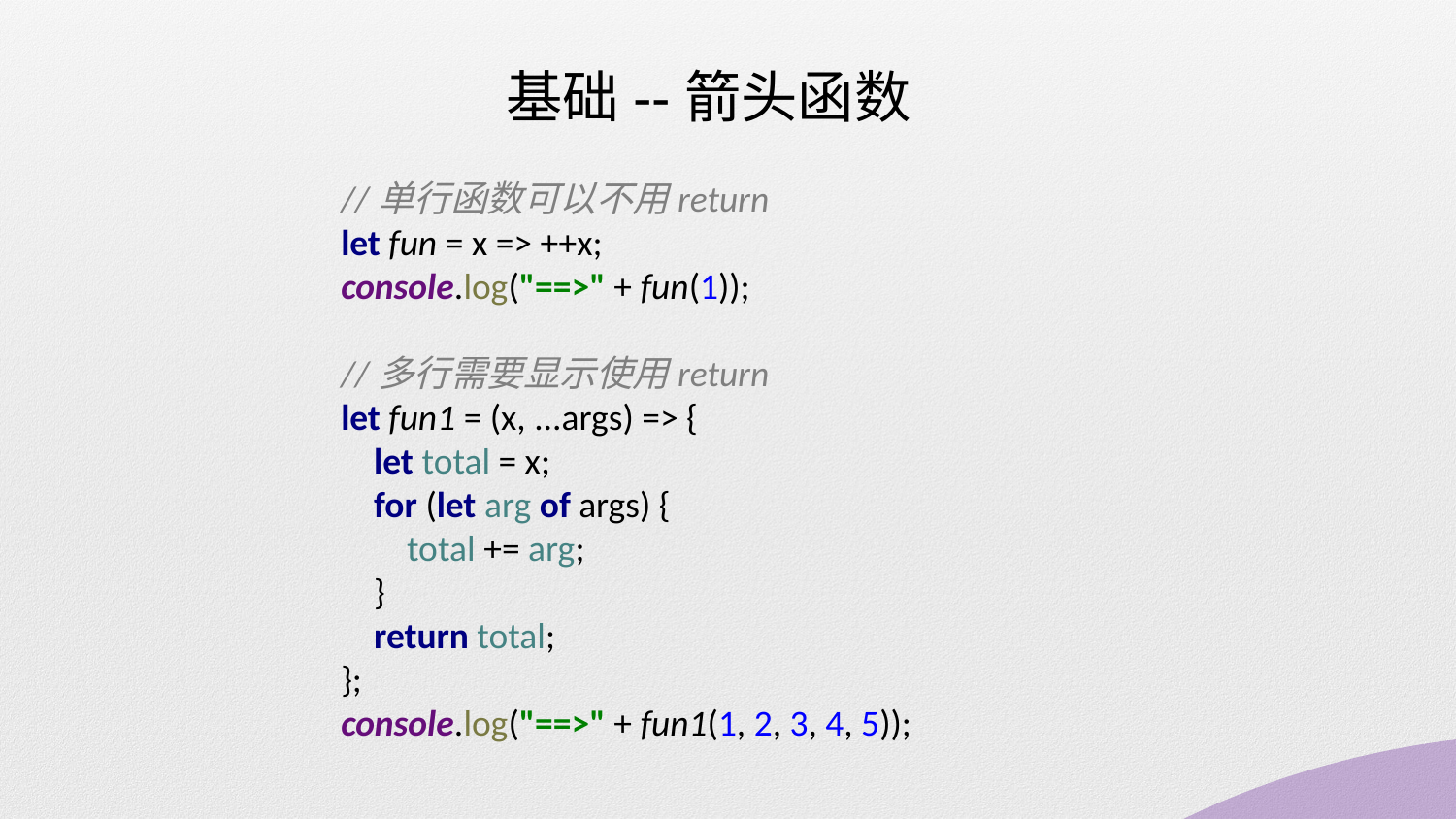

基础--箭头函数
//单行函数可以不用return
let fun = x => ++x;
console.log("==>" + fun(1));
//多行需要显示使用return
let fun1 = (x, ...args) => {
    let total = x;
    for (let arg of args) {
        total += arg;
    }
    return total;
};
console.log("==>" + fun1(1, 2, 3, 4, 5));